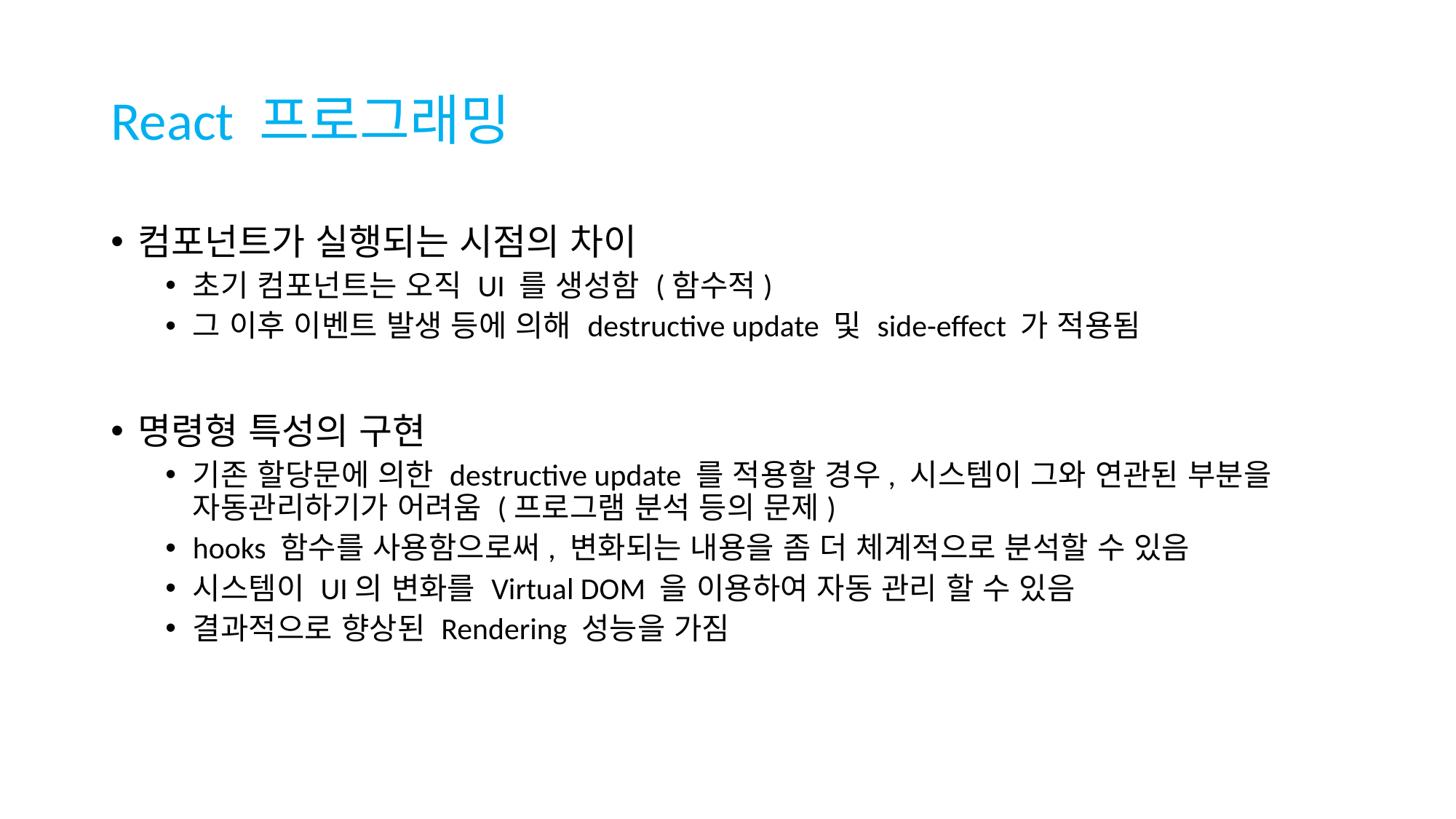

# React 프로그래밍
컴포넌트가 실행되는 시점의 차이
초기 컴포넌트는 오직 UI 를 생성함 (함수적)
그 이후 이벤트 발생 등에 의해 destructive update 및 side-effect 가 적용됨

명령형 특성의 구현
기존 할당문에 의한 destructive update 를 적용할 경우, 시스템이 그와 연관된 부분을 자동관리하기가 어려움 (프로그램 분석 등의 문제)
hooks 함수를 사용함으로써, 변화되는 내용을 좀 더 체계적으로 분석할 수 있음
시스템이 UI의 변화를 Virtual DOM 을 이용하여 자동 관리 할 수 있음
결과적으로 향상된 Rendering 성능을 가짐